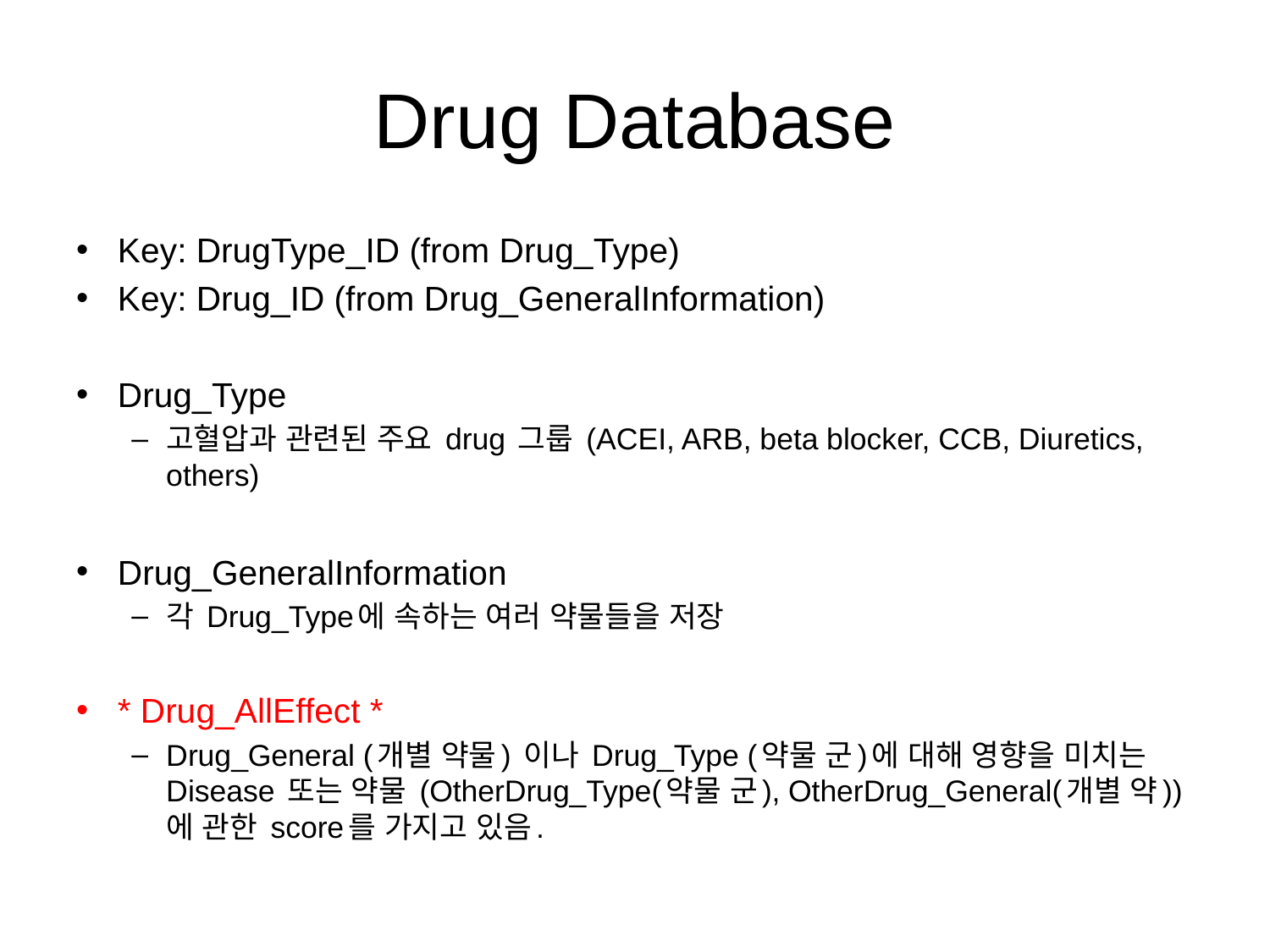

# Drug Database
Key: DrugType_ID (from Drug_Type)
Key: Drug_ID (from Drug_GeneralInformation)

Drug_Type
고혈압과 관련된 주요 drug 그룹 (ACEI, ARB, beta blocker, CCB, Diuretics, others)

Drug_GeneralInformation
각 Drug_Type에 속하는 여러 약물들을 저장

* Drug_AllEffect *
Drug_General (개별 약물) 이나 Drug_Type (약물 군)에 대해 영향을 미치는 Disease 또는 약물 (OtherDrug_Type(약물 군), OtherDrug_General(개별 약))에 관한 score를 가지고 있음.